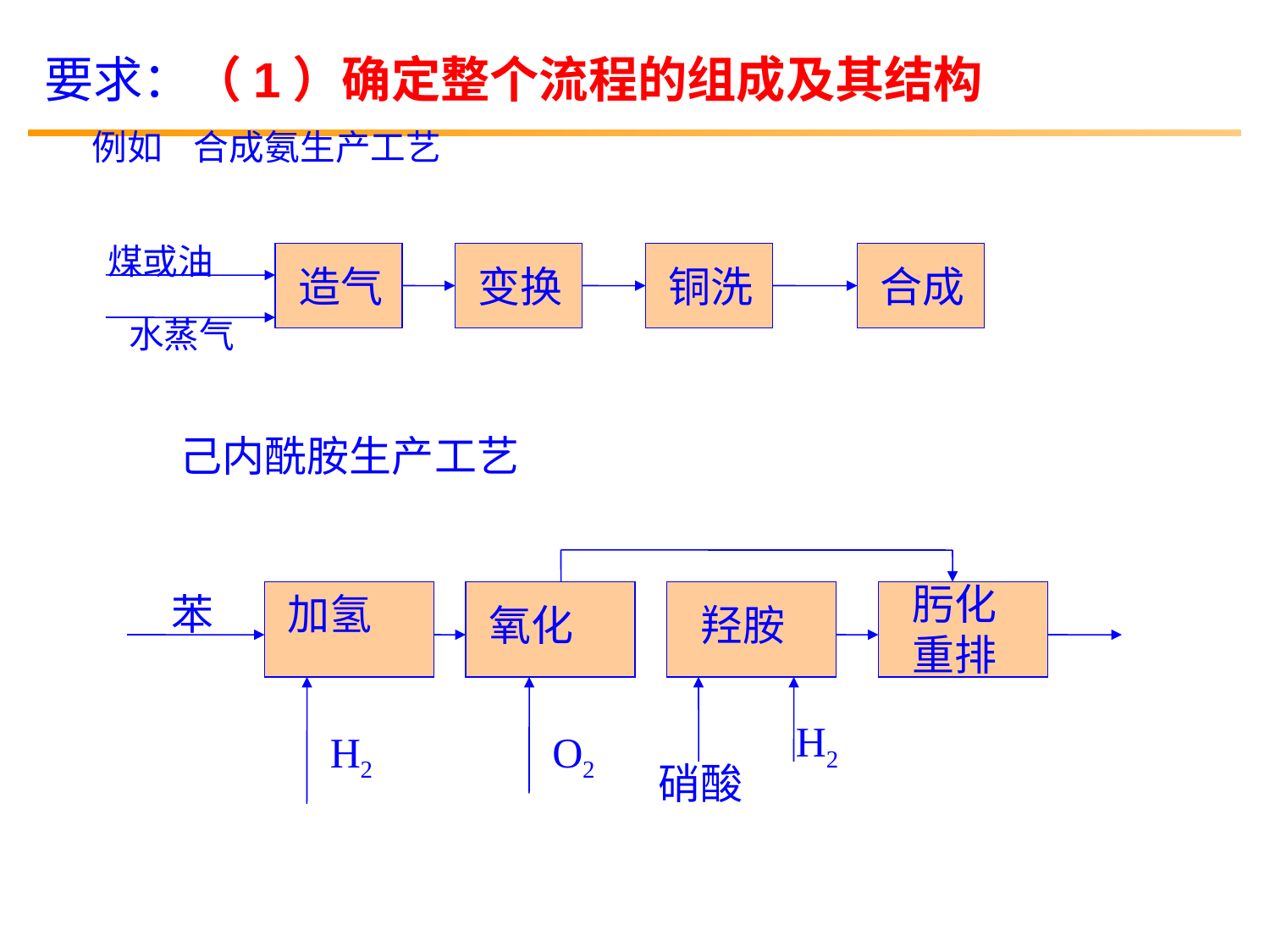

要求：（1）确定整个流程的组成及其结构
     例如    合成氨生产工艺
煤或油

造气
变换
铜洗
合成

水蒸气

           己内酰胺生产工艺

肟化 重排
苯

加氢

氧化
羟胺

H2
H2
O2
硝酸